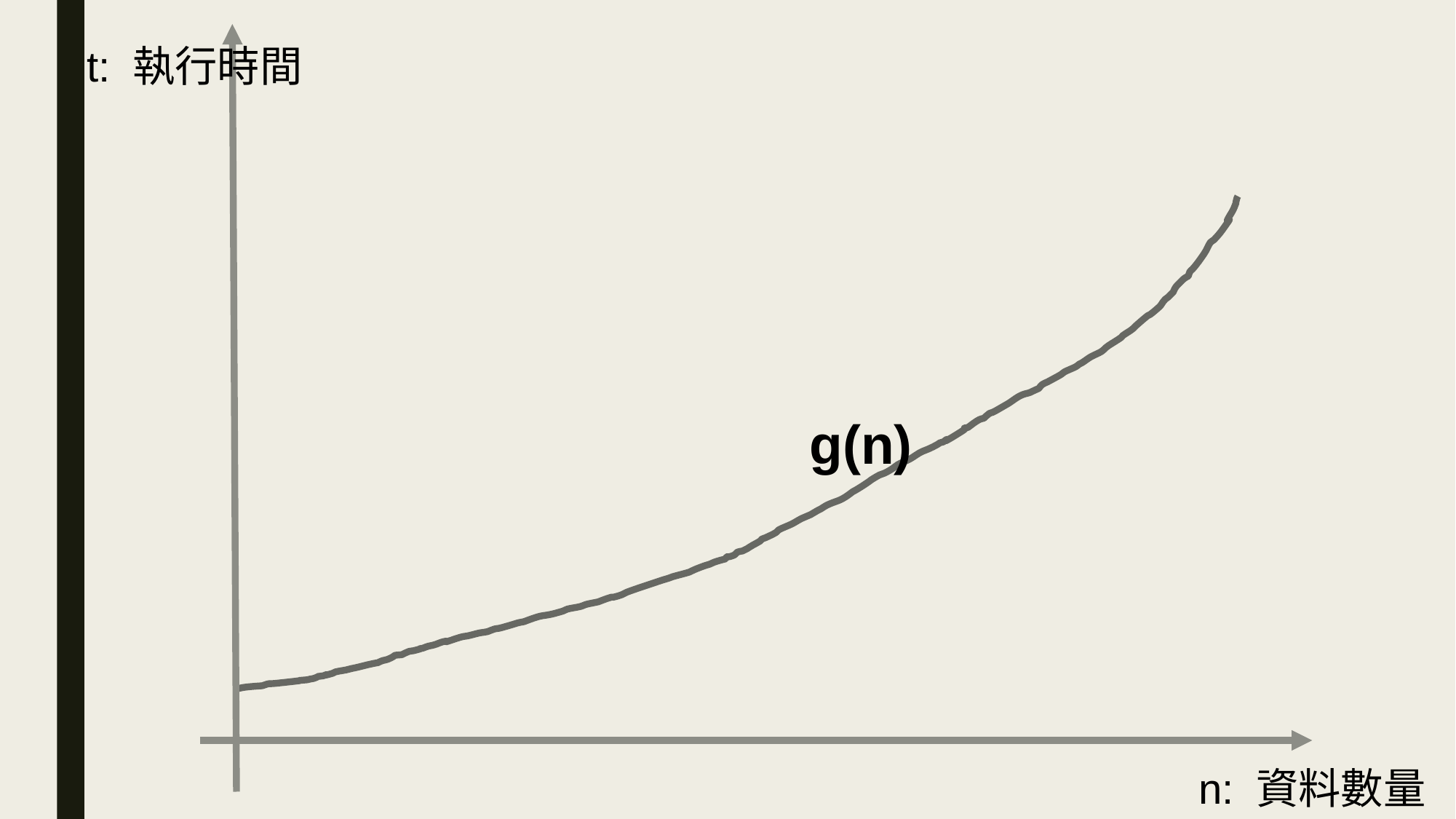

O(n)
t: 執行時間
n: 資料數量
θ1(n)

θ2(n)
g(n)
Ω(n)